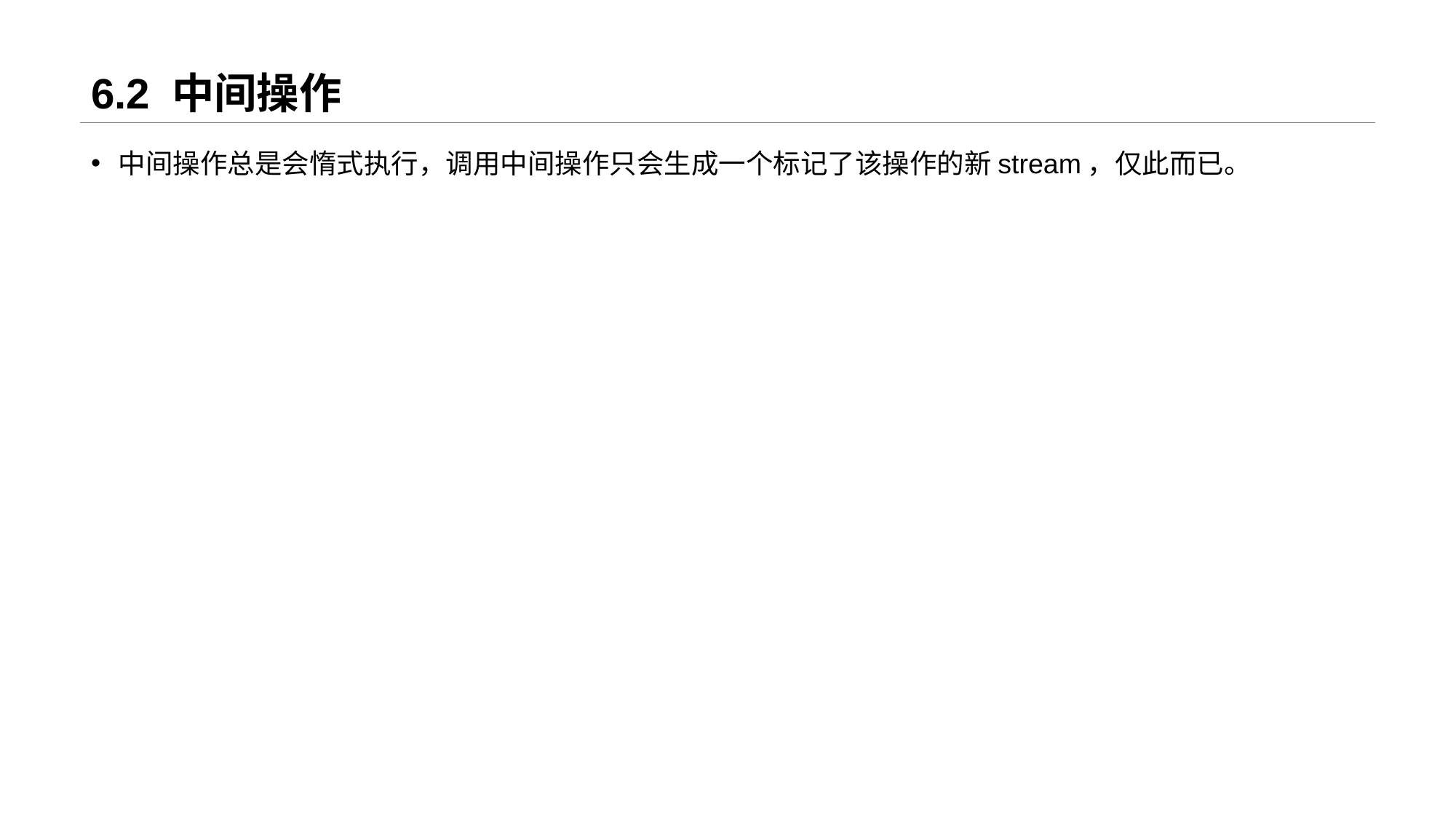

# 6.2 中间操作
中间操作总是会惰式执行，调用中间操作只会生成一个标记了该操作的新stream，仅此而已。